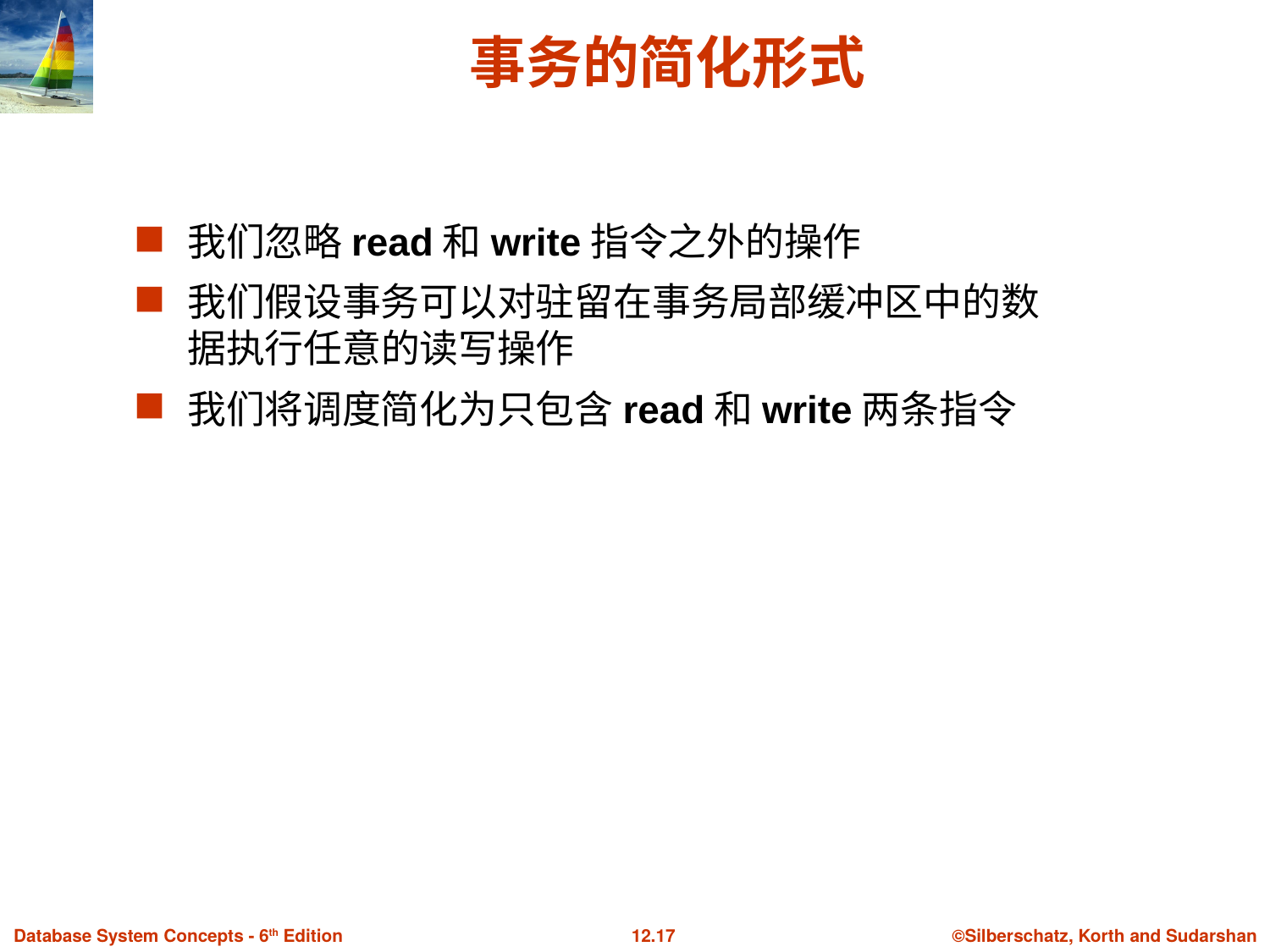

# 事务的简化形式

我们忽略read和write指令之外的操作
我们假设事务可以对驻留在事务局部缓冲区中的数据执行任意的读写操作
我们将调度简化为只包含read和write两条指令